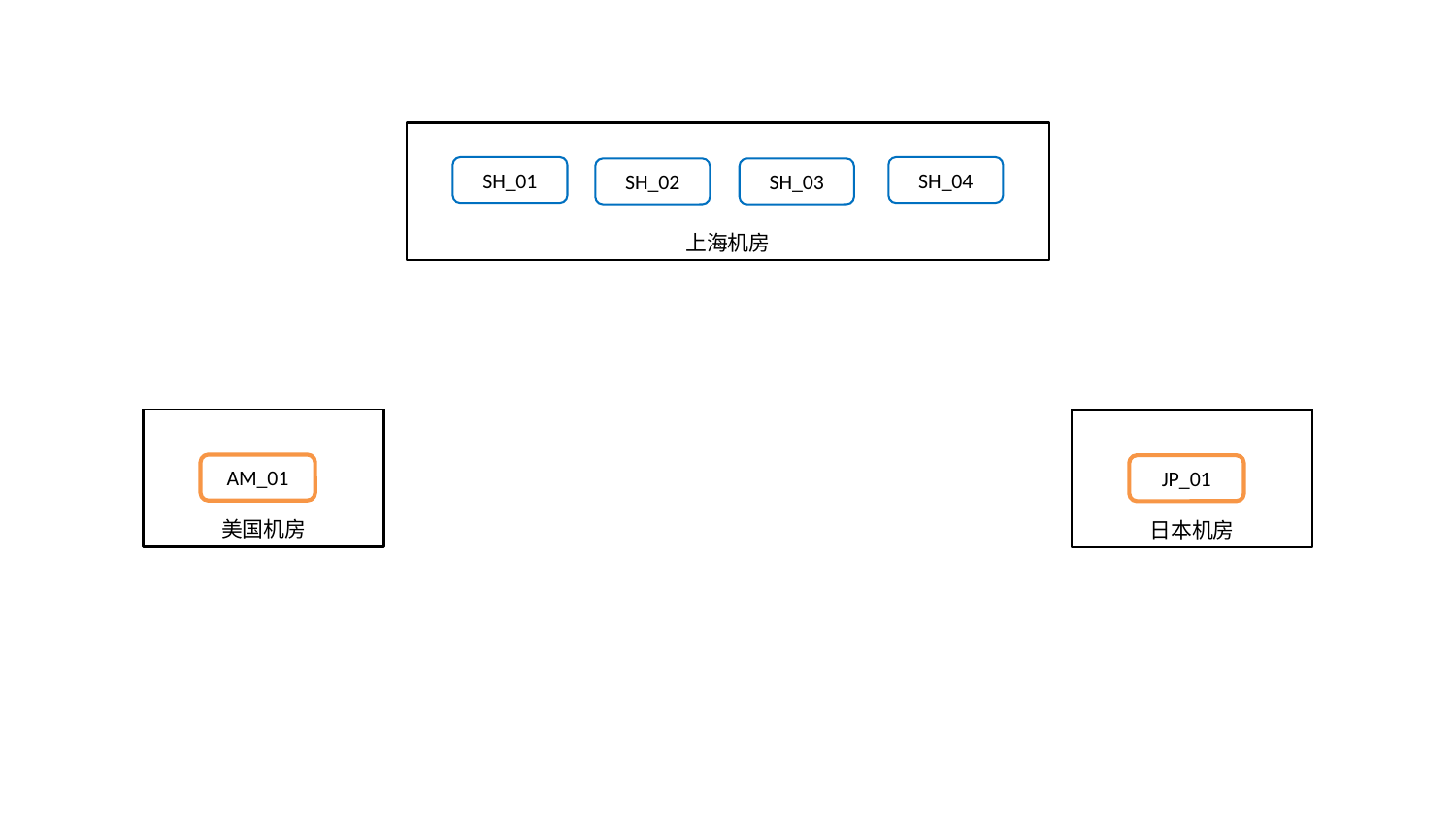

上海机房
SH_01
SH_04
SH_02
SH_03

美国机房

日本机房
AM_01
JP_01